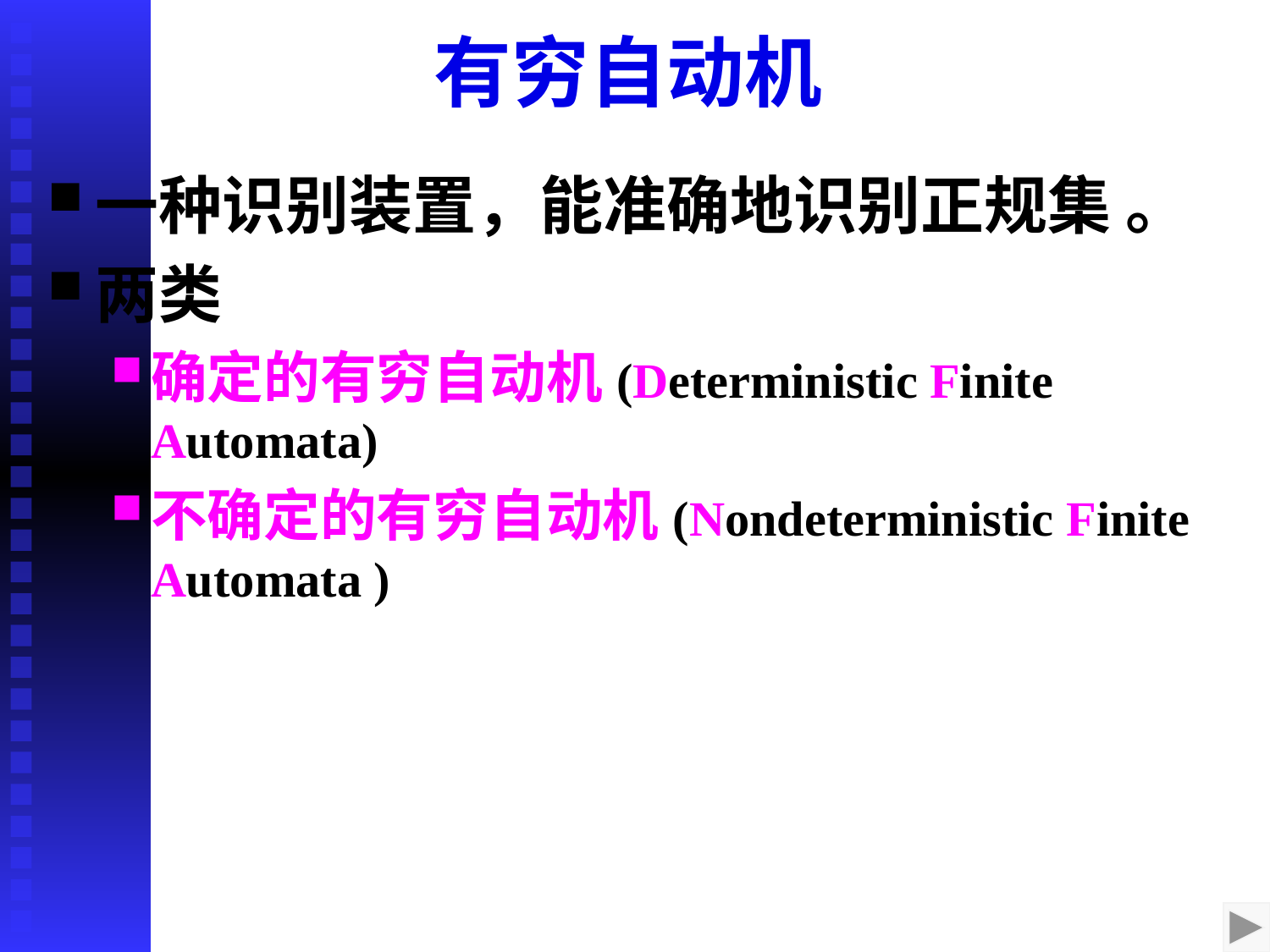

# 有穷自动机
一种识别装置，能准确地识别正规集 。
两类
确定的有穷自动机(Deterministic Finite Automata)
不确定的有穷自动机(Nondeterministic Finite Automata )